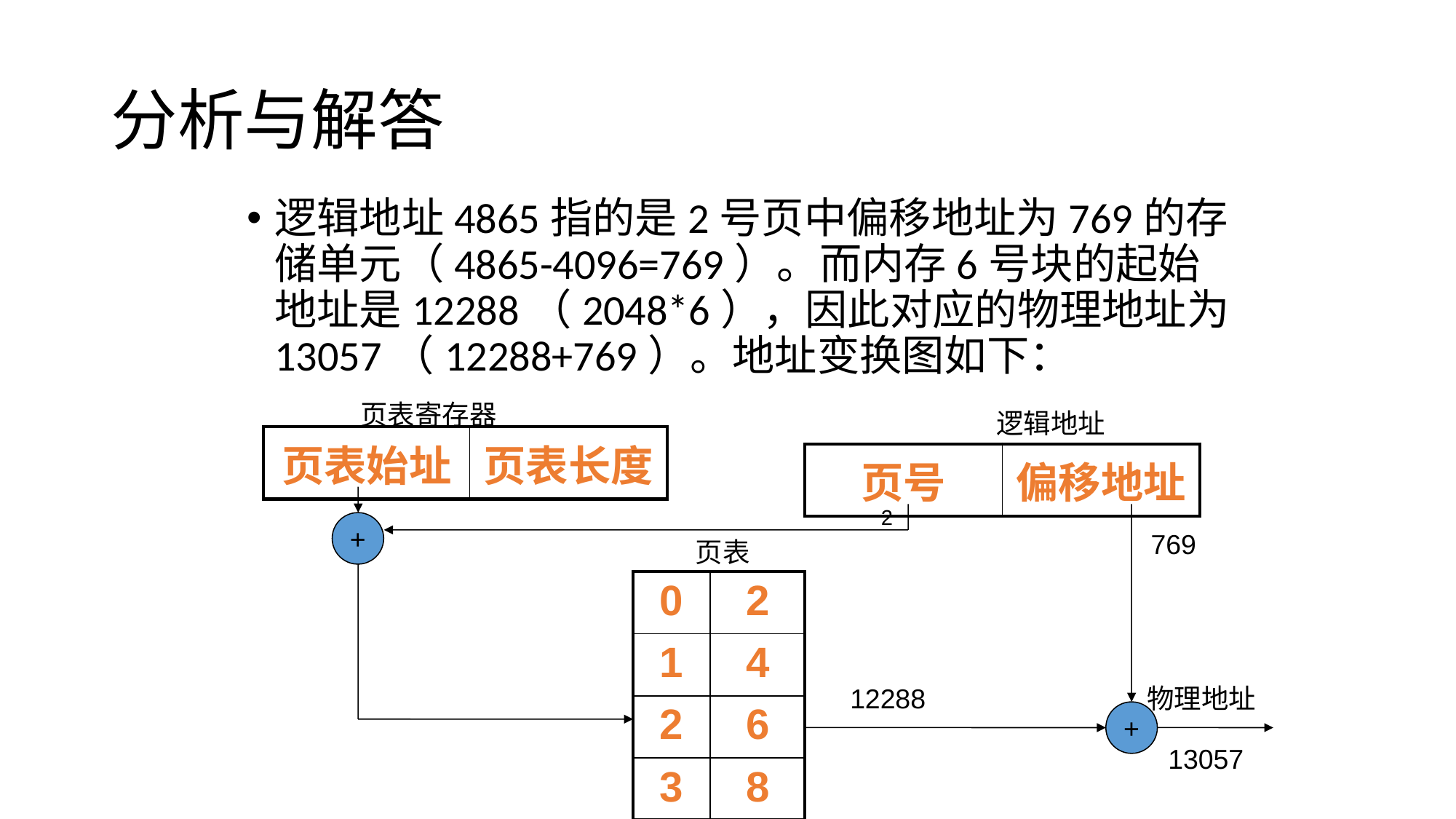

# 分析与解答
逻辑地址4865指的是2号页中偏移地址为769的存储单元（4865-4096=769）。而内存6号块的起始地址是12288（2048*6），因此对应的物理地址为13057（12288+769）。地址变换图如下：
页表寄存器
逻辑地址
2
769

页表
12288
物理地址
13057

+

| 页表始址 | 页表长度 |
| --- | --- |
| 页号 | 偏移地址 |
| --- | --- |
| 0 | 2 |
| --- | --- |
| 1 | 4 |
| 2 | 6 |
| 3 | 8 |
+